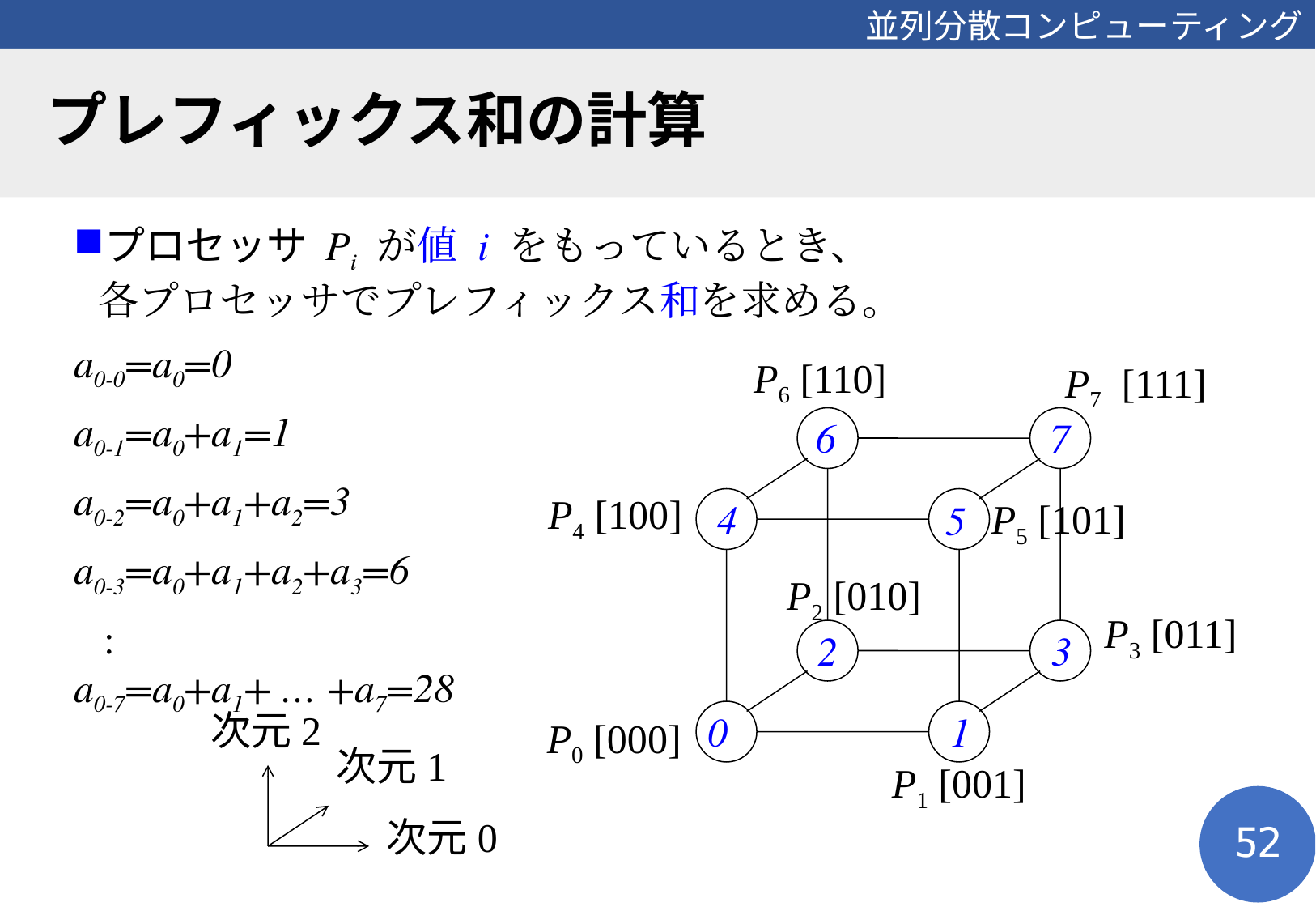

# プレフィックス和の計算
プロセッサ Pi が値 i をもっているとき、
各プロセッサでプレフィックス和を求める。
a0-0=a0=0
a0-1=a0+a1=1
a0-2=a0+a1+a2=3
a0-3=a0+a1+a2+a3=6
   :
a0-7=a0+a1+ … +a7=28

P6 [110]
P7  [111]

P4 [100]
P5 [101]

P2 [010]
P3 [011]

P0 [000]

P1 [001]
6
7
4
5
2
3
0
1
次元2
次元1

次元0

52